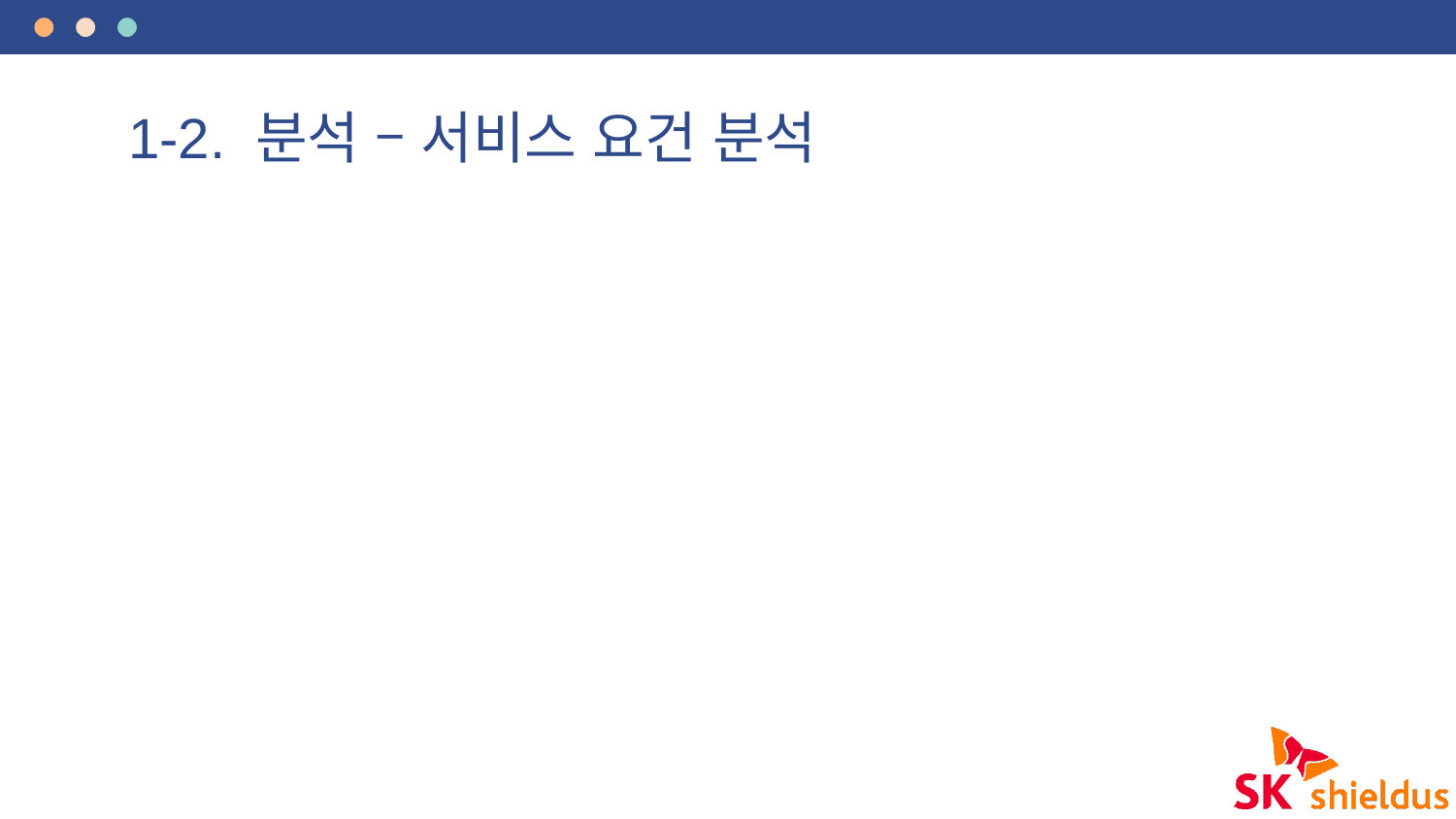

# 1-2. 분석 – 서비스 요건 분석